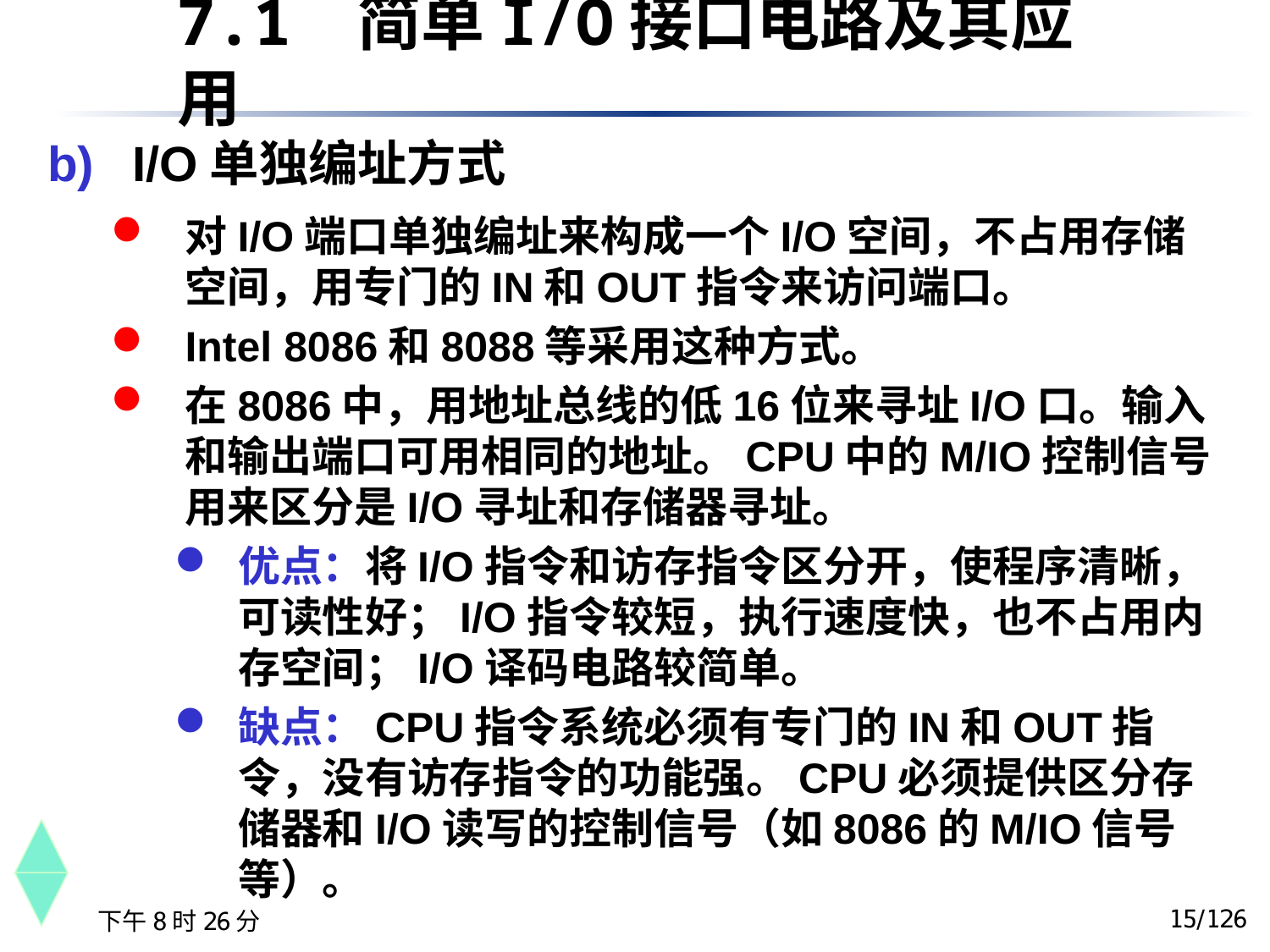

7.1	 简单I/O接口电路及其应用
I/O单独编址方式
对I/O端口单独编址来构成一个I/O空间，不占用存储空间，用专门的IN和OUT指令来访问端口。
Intel 8086和8088等采用这种方式。
在8086中，用地址总线的低16位来寻址I/O口。输入和输出端口可用相同的地址。CPU中的M/IO控制信号用来区分是I/O寻址和存储器寻址。
优点：将I/O指令和访存指令区分开，使程序清晰，可读性好；I/O指令较短，执行速度快，也不占用内存空间；I/O译码电路较简单。
缺点：CPU指令系统必须有专门的IN和OUT指令，没有访存指令的功能强。CPU必须提供区分存储器和I/O读写的控制信号（如8086的M/IO信号等）。
15/126
下午8时26分